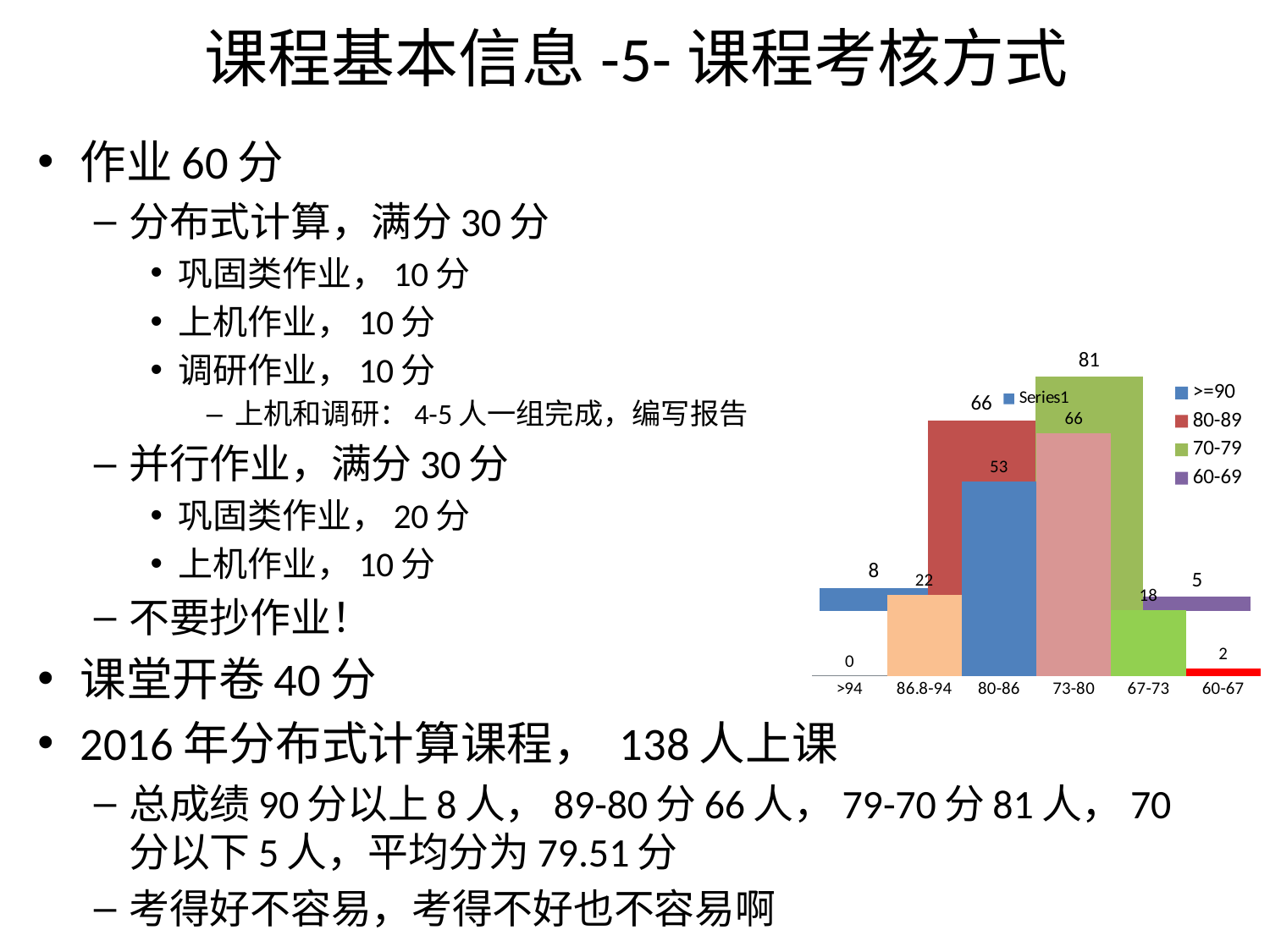

# 课程基本信息-5-课程考核方式
作业60分
分布式计算，满分30分
巩固类作业，10分
上机作业，10分
调研作业，10分
上机和调研：4-5人一组完成，编写报告
并行作业，满分30分
巩固类作业，20分
上机作业，10分
不要抄作业！
课堂开卷40分
2016年分布式计算课程， 138人上课
总成绩90分以上8人，89-80分66人，79-70分81人，70分以下5人，平均分为79.51分
考得好不容易，考得不好也不容易啊

### Chart

| Category | >=90 | 80-89 | 70-79 | 60-69 |
|---|---|---|---|---|

### Chart

| Category |  |
|---|---|
| >94 | 0.0 |
| 86.8-94 | 22.0 |
| 80-86 | 53.0 |
| 73-80 | 66.0 |
| 67-73 | 18.0 |
| 60-67 | 2.0 |